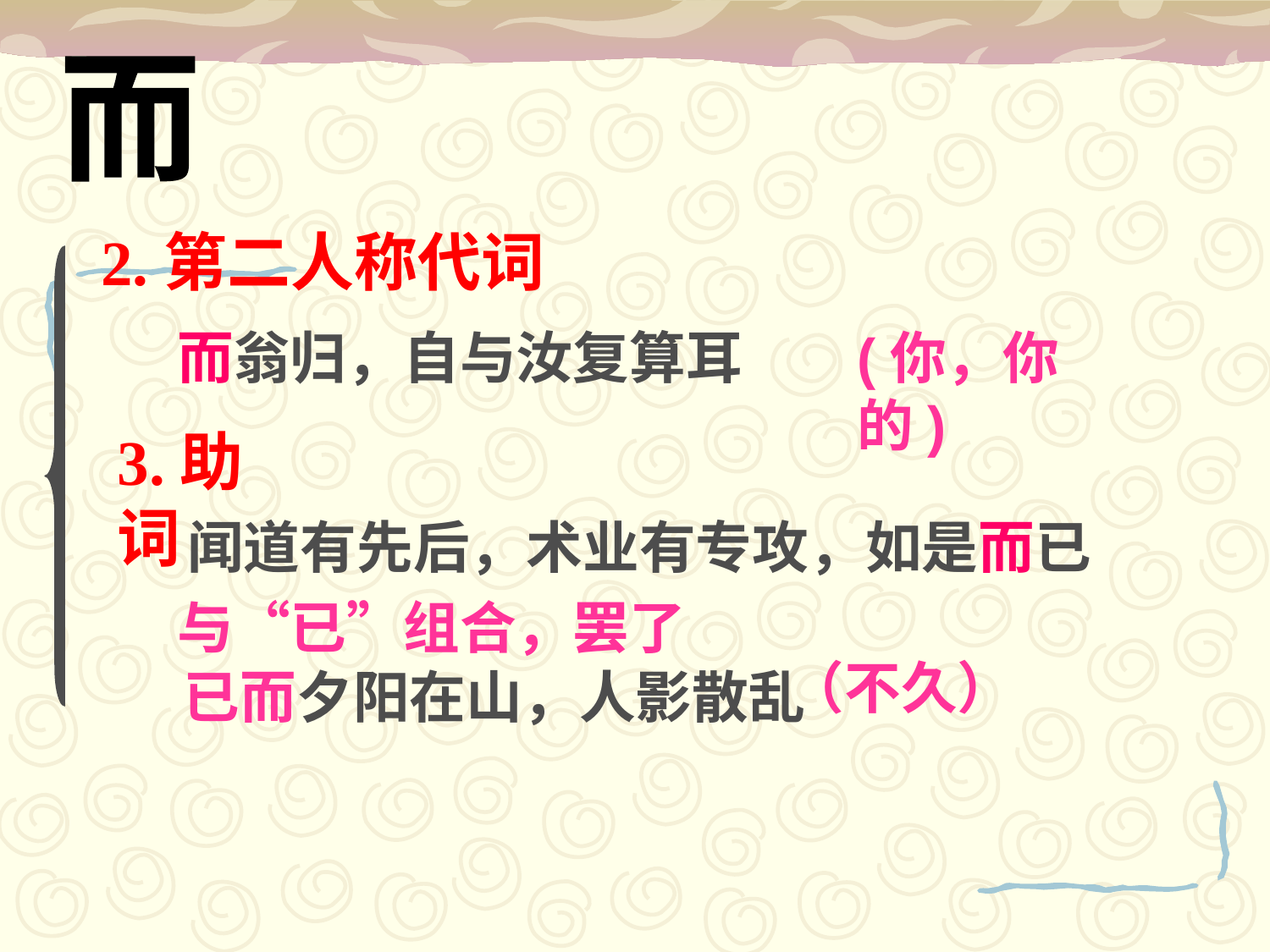

而
2.第二人称代词

而翁归，自与汝复算耳
(你，你的)
3.助词
闻道有先后，术业有专攻，如是而已
与“已”组合，罢了
（不久）
 已而夕阳在山，人影散乱